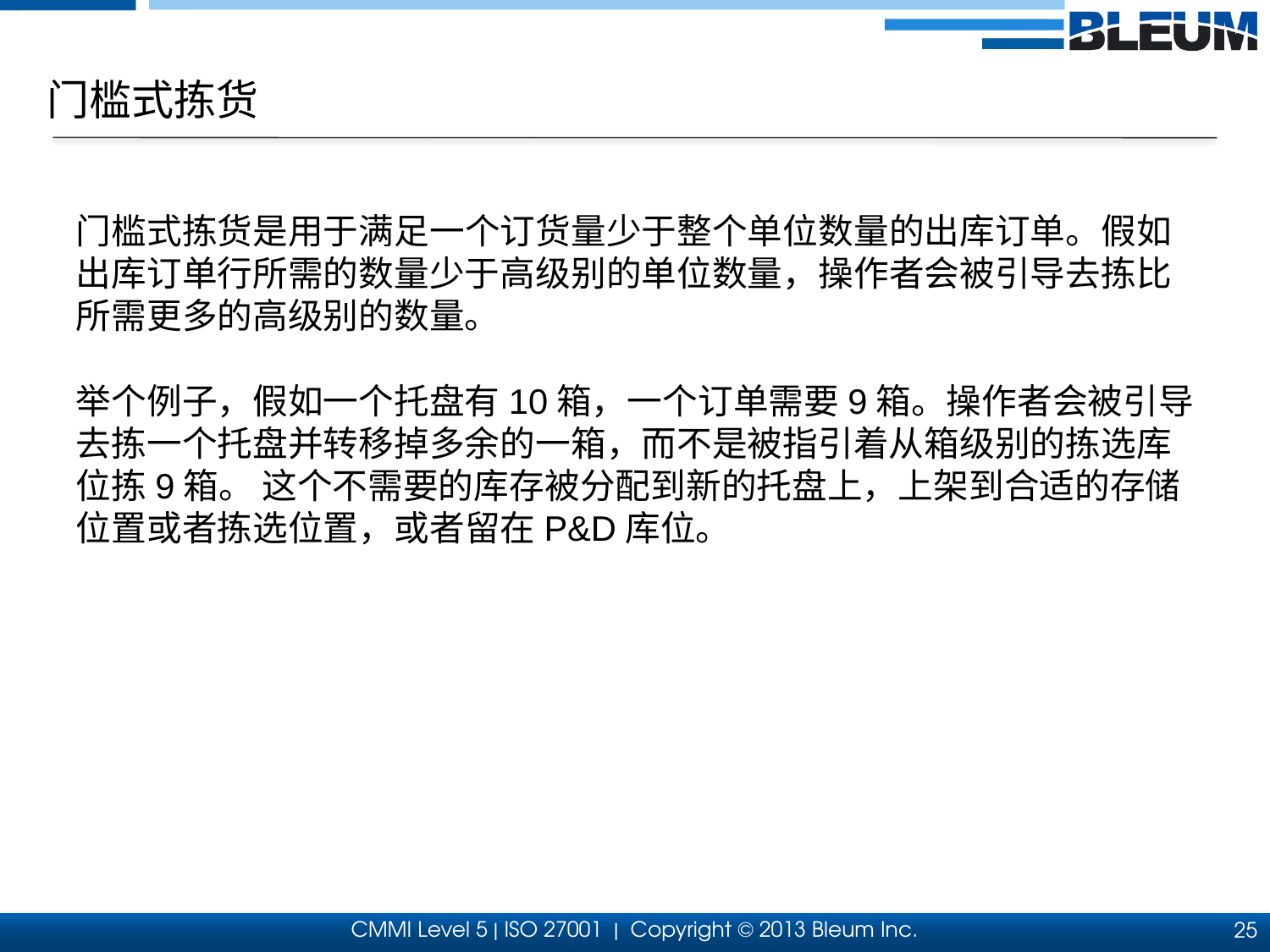

门槛式拣货

门槛式拣货是用于满足一个订货量少于整个单位数量的出库订单。假如出库订单行所需的数量少于高级别的单位数量，操作者会被引导去拣比所需更多的高级别的数量。

举个例子，假如一个托盘有10箱，一个订单需要9箱。操作者会被引导去拣一个托盘并转移掉多余的一箱，而不是被指引着从箱级别的拣选库位拣9箱。 这个不需要的库存被分配到新的托盘上，上架到合适的存储位置或者拣选位置，或者留在P&D库位。
25